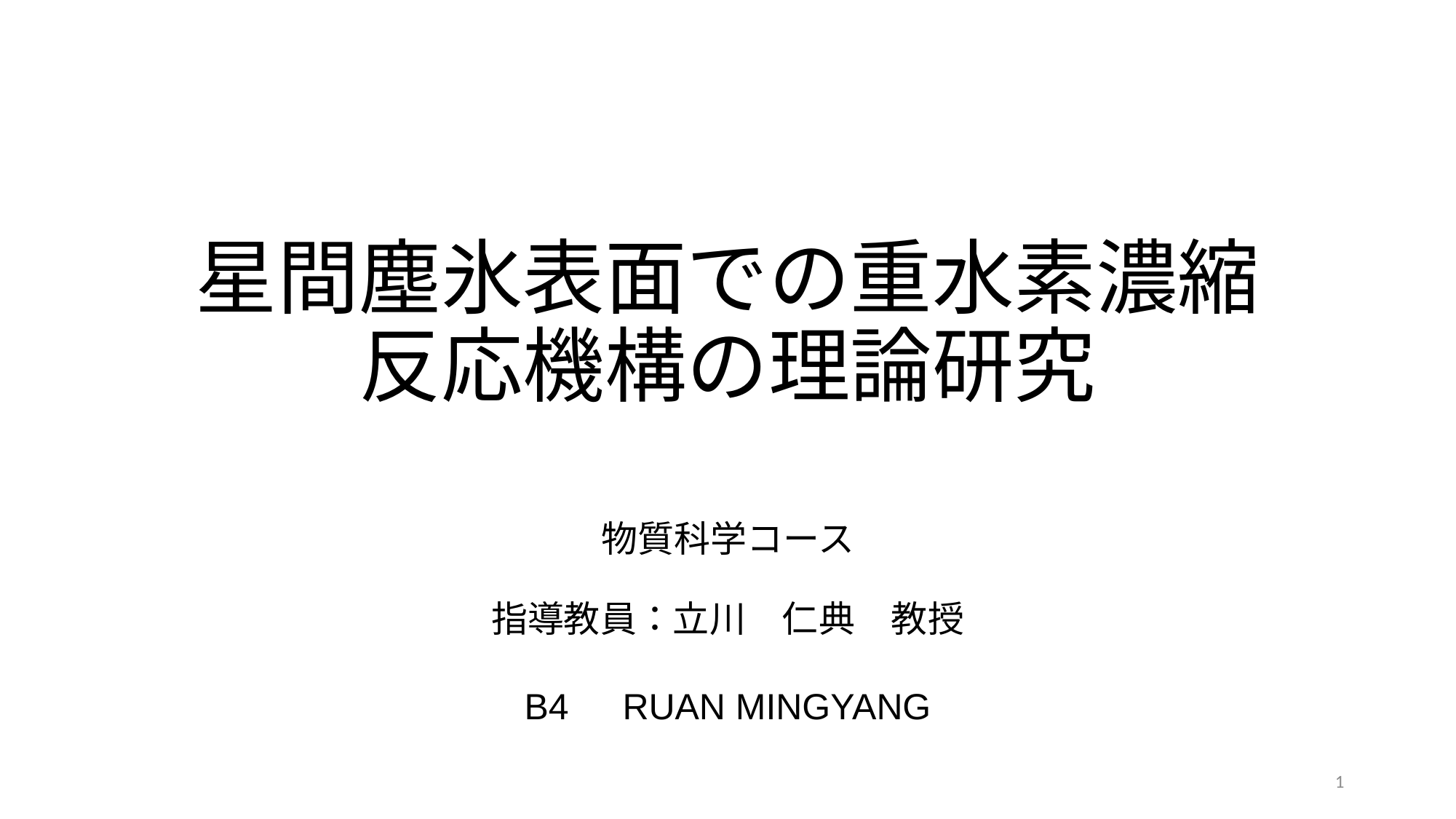

# 星間塵氷表面での重水素濃縮反応機構の理論研究
物質科学コース

指導教員：立川　仁典　教授

B4　RUAN MINGYANG
1